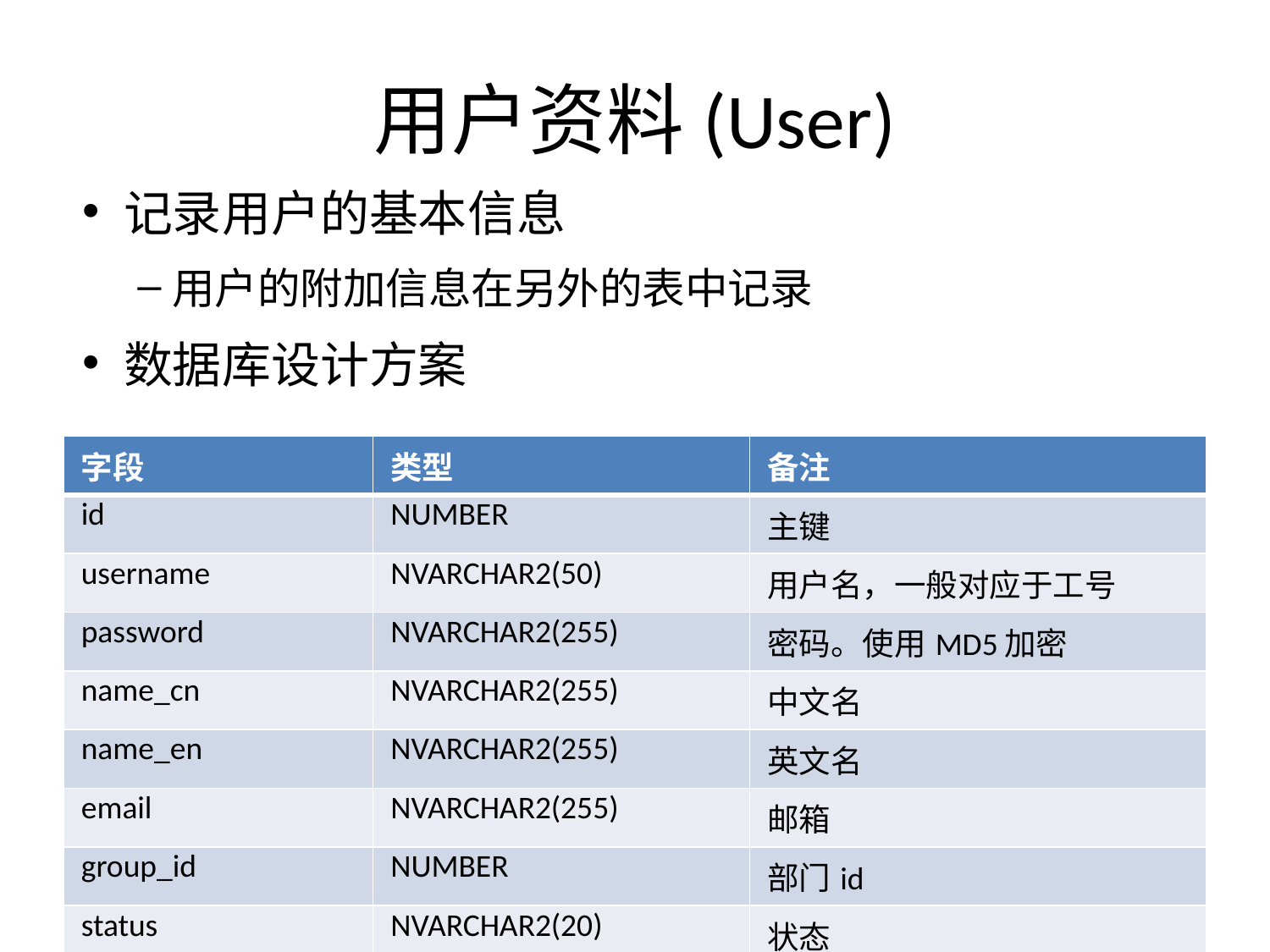

# 用户资料(User)
记录用户的基本信息
用户的附加信息在另外的表中记录
数据库设计方案
| 字段 | 类型 | 备注 |
| --- | --- | --- |
| id | NUMBER | 主键 |
| username | NVARCHAR2(50) | 用户名，一般对应于工号 |
| password | NVARCHAR2(255) | 密码。使用MD5加密 |
| name\_cn | NVARCHAR2(255) | 中文名 |
| name\_en | NVARCHAR2(255) | 英文名 |
| email | NVARCHAR2(255) | 邮箱 |
| group\_id | NUMBER | 部门id |
| status | NVARCHAR2(20) | 状态 |